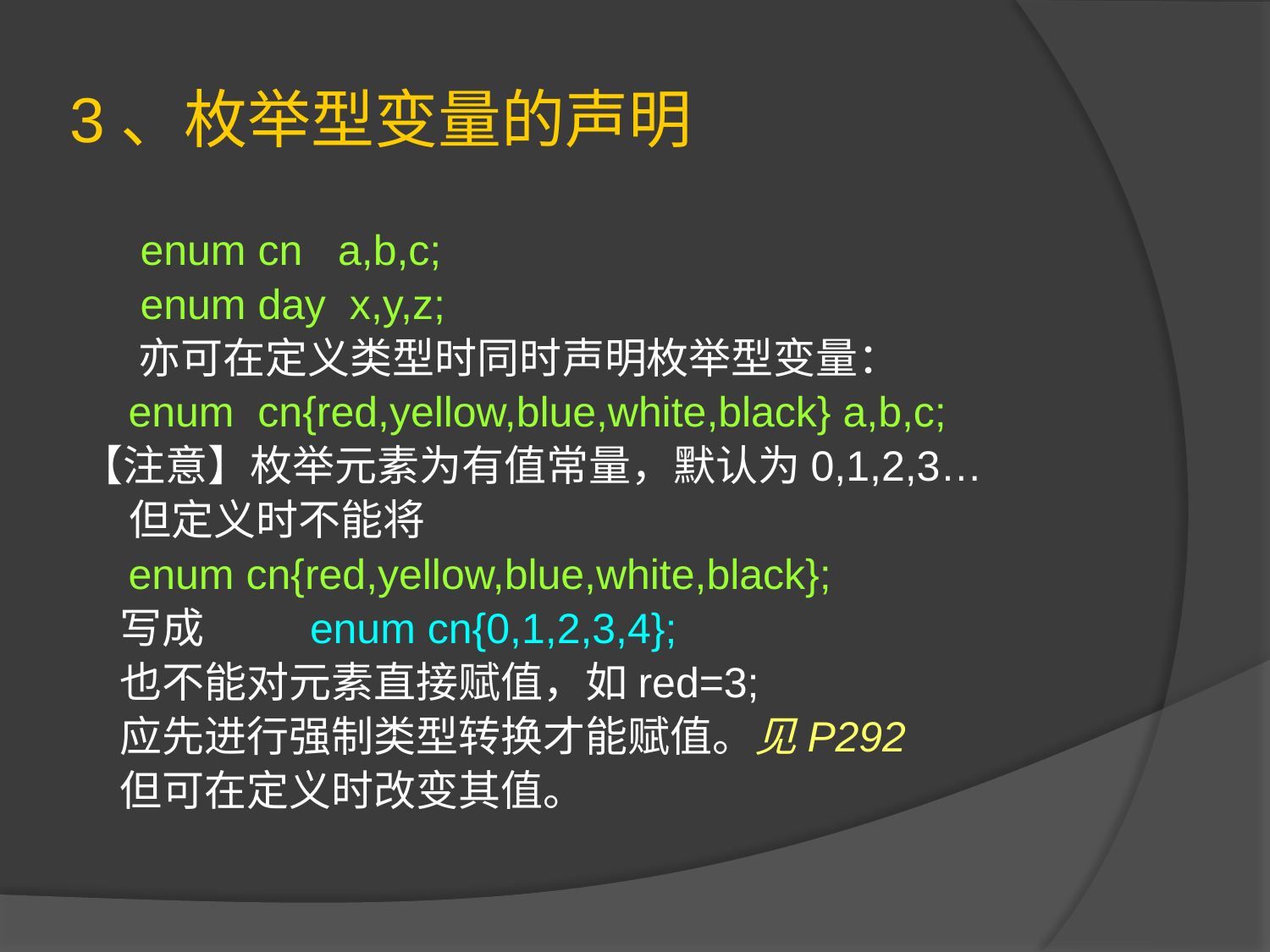

# 3、枚举型变量的声明
     enum cn   a,b,c;
     enum day  x,y,z;
     亦可在定义类型时同时声明枚举型变量：
    enum  cn{red,yellow,blue,white,black} a,b,c;
【注意】枚举元素为有值常量，默认为0,1,2,3…
    但定义时不能将
    enum cn{red,yellow,blue,white,black};
   写成          enum cn{0,1,2,3,4};
   也不能对元素直接赋值，如red=3;
   应先进行强制类型转换才能赋值。见P292
   但可在定义时改变其值。